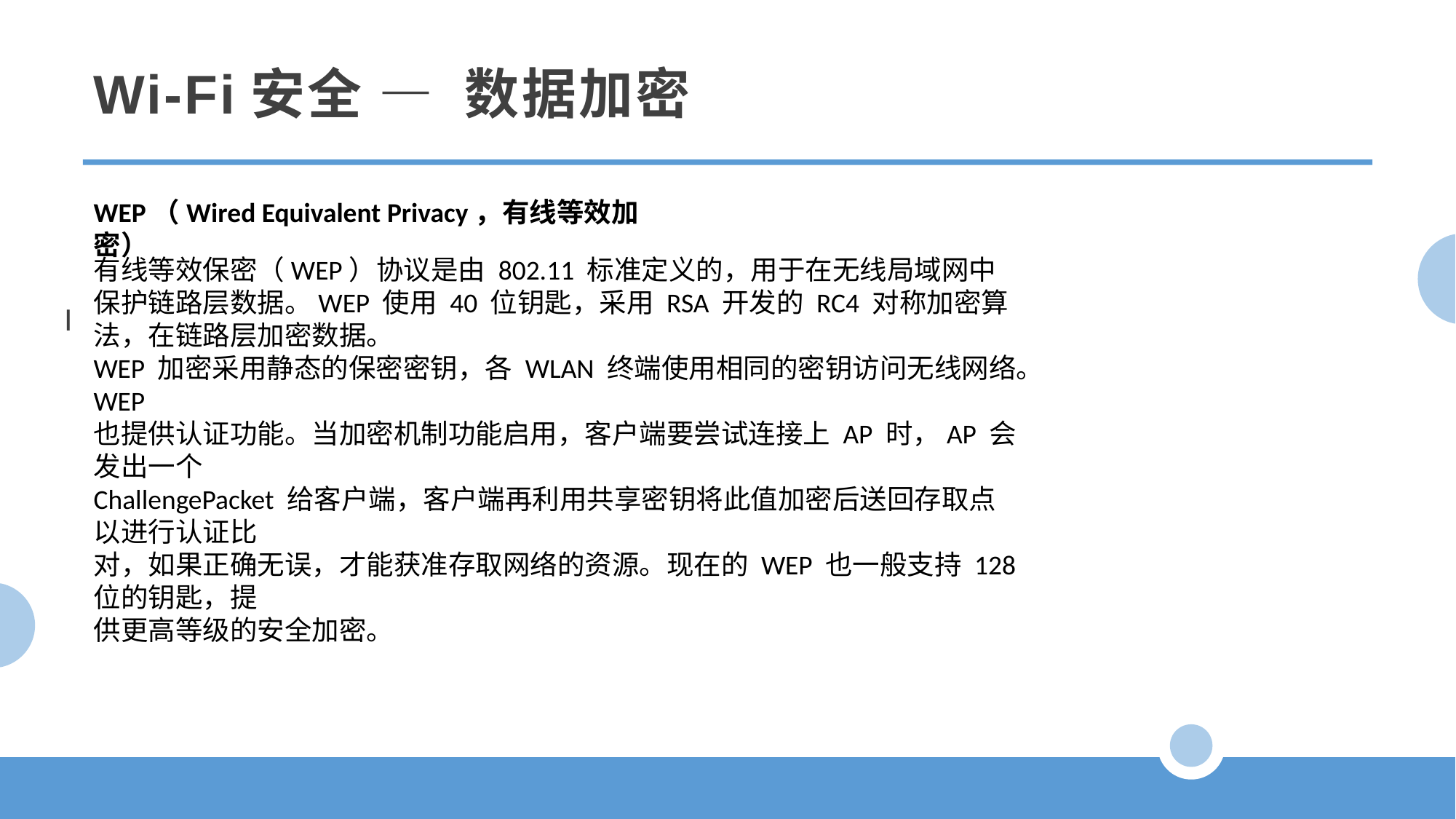

Wi-Fi安全 —  数据加密

I
WEP（Wired Equivalent Privacy，有线等效加密）

有线等效保密（WEP）协议是由 802.11 标准定义的，用于在无线局域网中保护链路层数据。WEP 使用 40 位钥匙，采用 RSA 开发的 RC4 对称加密算法，在链路层加密数据。
WEP 加密采用静态的保密密钥，各 WLAN 终端使用相同的密钥访问无线网络。WEP
也提供认证功能。当加密机制功能启用，客户端要尝试连接上 AP 时，AP 会发出一个
ChallengePacket 给客户端，客户端再利用共享密钥将此值加密后送回存取点以进行认证比
对，如果正确无误，才能获准存取网络的资源。现在的 WEP 也一般支持 128 位的钥匙，提
供更高等级的安全加密。